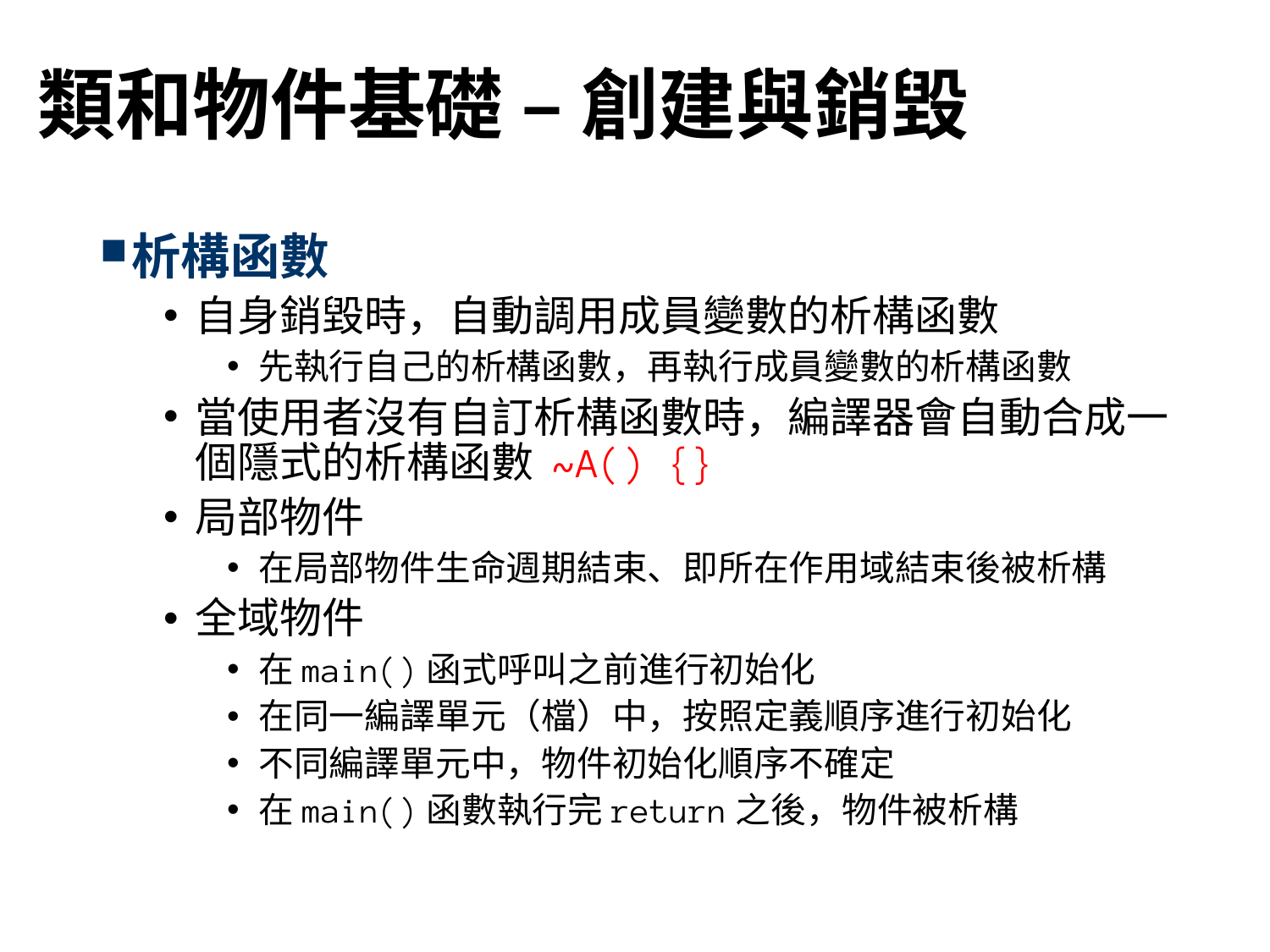

# 類和物件基礎 – 創建與銷毀
析構函數
自身銷毀時，自動調用成員變數的析構函數
先執行自己的析構函數，再執行成員變數的析構函數
當使用者沒有自訂析構函數時，編譯器會自動合成一個隱式的析構函數 ~A() {}
局部物件
在局部物件生命週期結束、即所在作用域結束後被析構
全域物件
在main()函式呼叫之前進行初始化
在同一編譯單元（檔）中，按照定義順序進行初始化
不同編譯單元中，物件初始化順序不確定
在main()函數執行完return之後，物件被析構